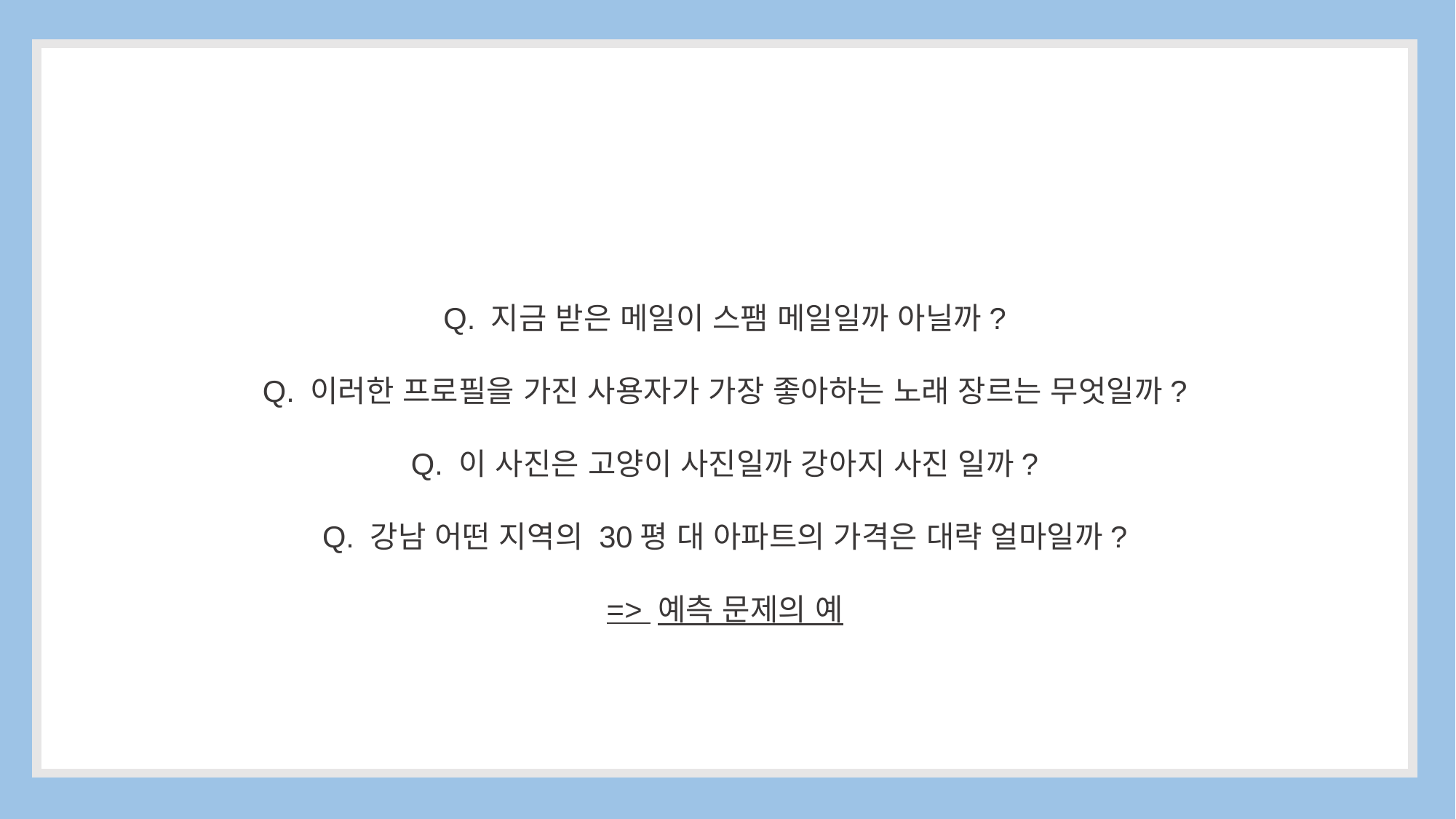

Q. 지금 받은 메일이 스팸 메일일까 아닐까?

Q. 이러한 프로필을 가진 사용자가 가장 좋아하는 노래 장르는 무엇일까?

Q. 이 사진은 고양이 사진일까 강아지 사진 일까?

Q. 강남 어떤 지역의 30평 대 아파트의 가격은 대략 얼마일까?

=> 예측 문제의 예